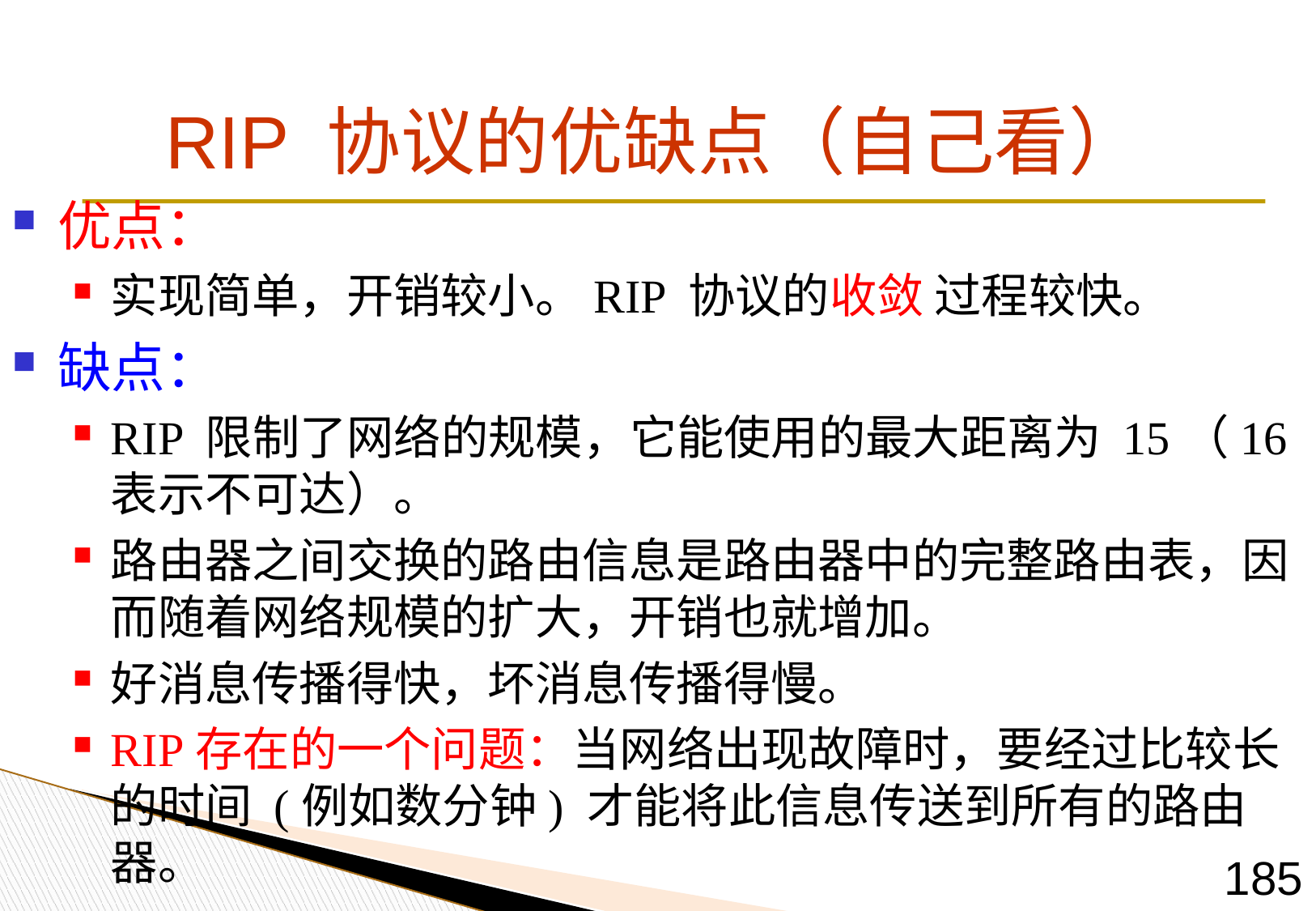

# RIP 协议的优缺点（自己看）
优点：
实现简单，开销较小。RIP 协议的收敛 过程较快。
缺点：
RIP 限制了网络的规模，它能使用的最大距离为 15（16 表示不可达）。
路由器之间交换的路由信息是路由器中的完整路由表，因而随着网络规模的扩大，开销也就增加。
好消息传播得快，坏消息传播得慢。
RIP存在的一个问题：当网络出现故障时，要经过比较长的时间 (例如数分钟) 才能将此信息传送到所有的路由器。

185